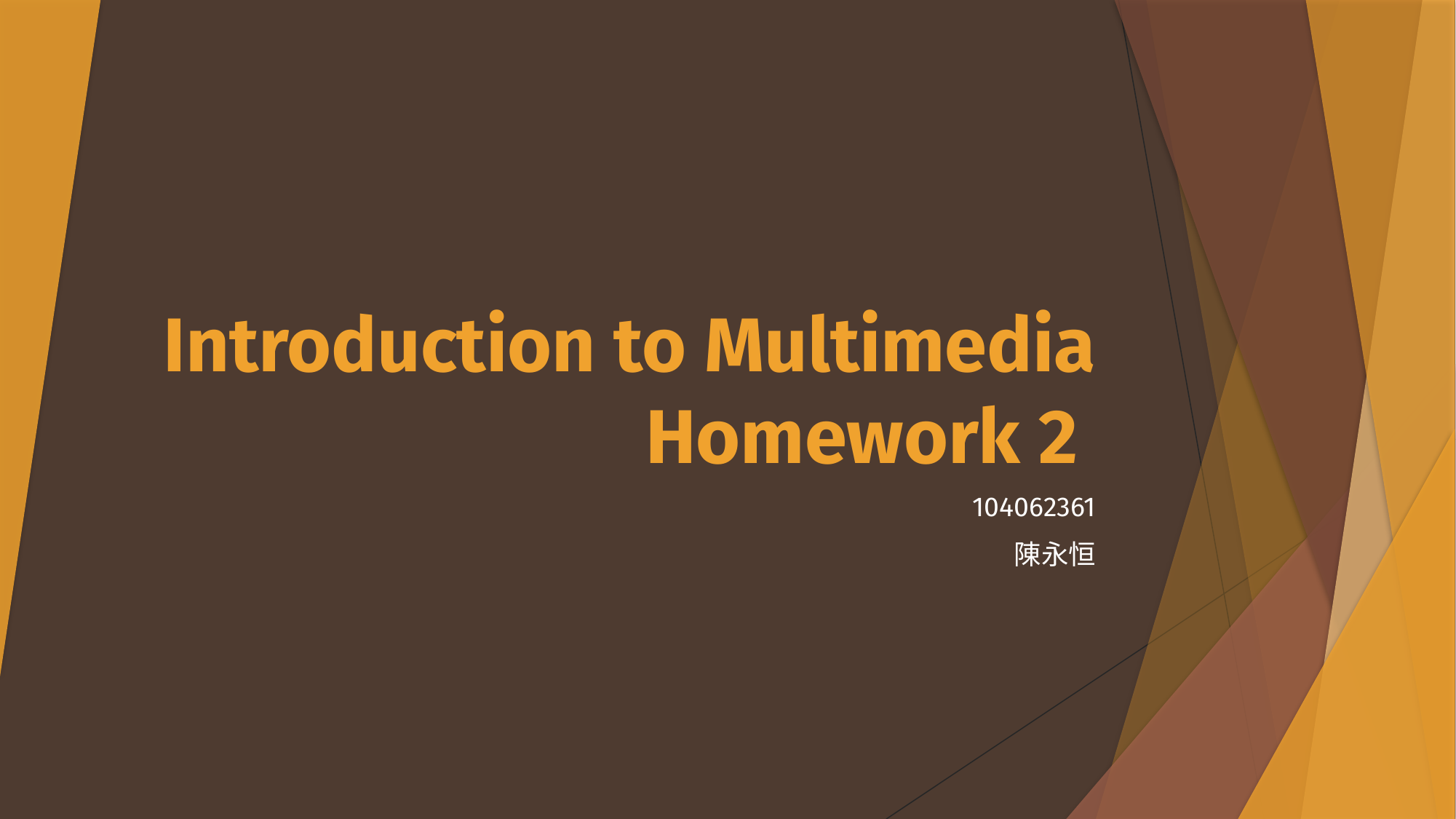

# Introduction to Multimedia Homework 2
104062361
陳永恒